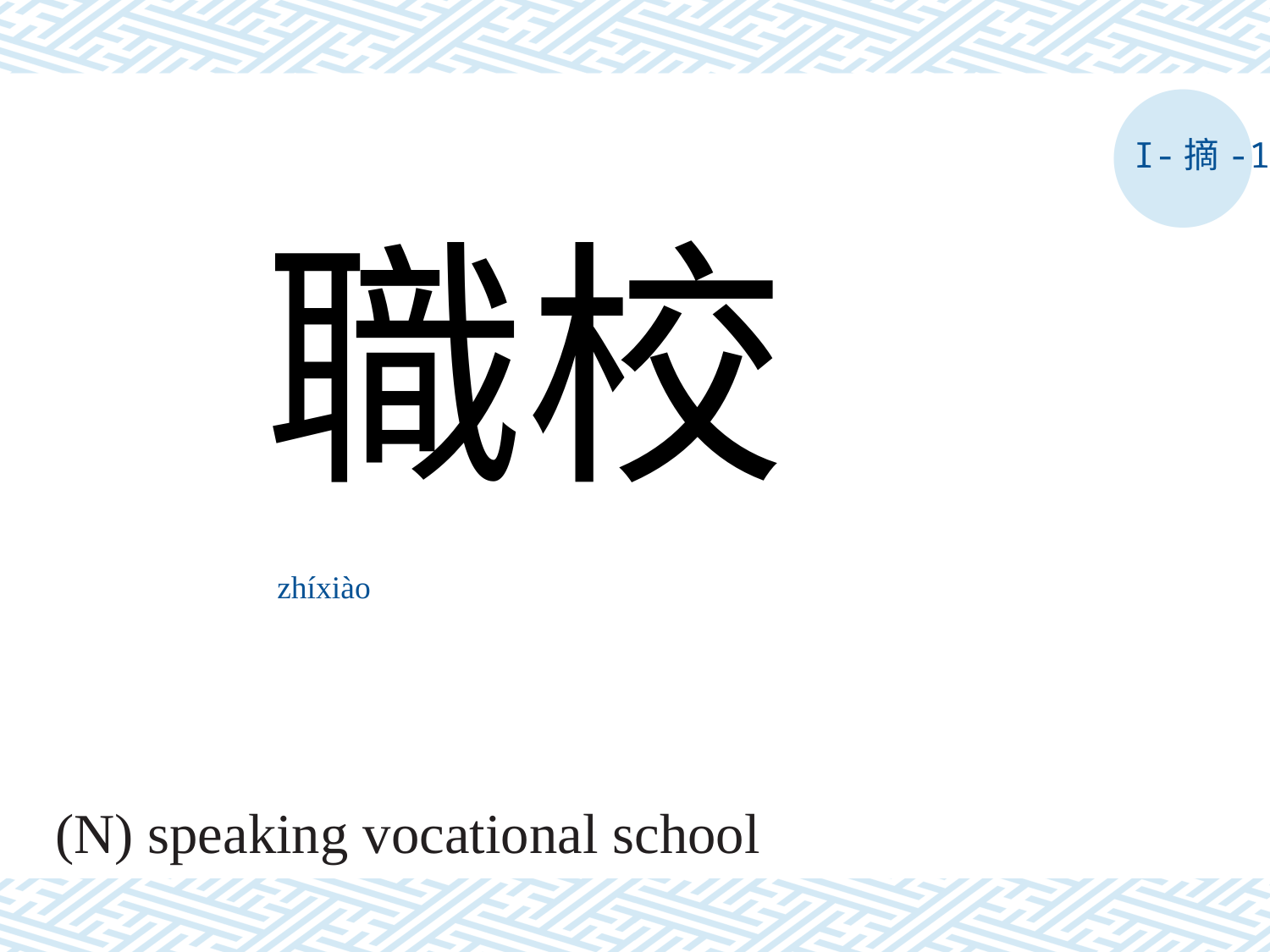

I-摘-1

職校
zhíxiào
(N) speaking vocational school